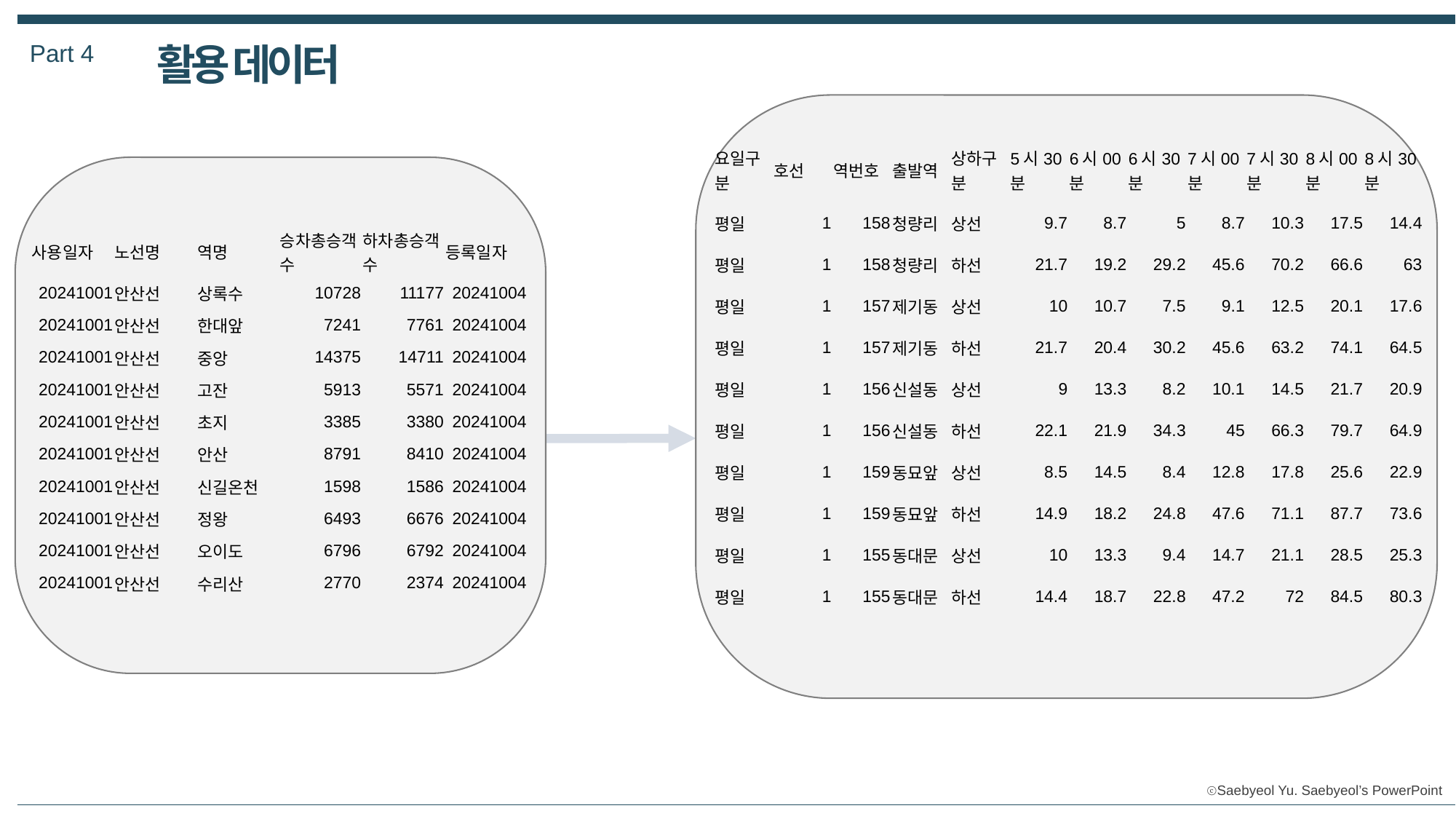

Part 4
활용 데이터

| 요일구분 | 호선 | 역번호 | 출발역 | 상하구분 | 5시30분 | 6시00분 | 6시30분 | 7시00분 | 7시30분 | 8시00분 | 8시30분 |
| --- | --- | --- | --- | --- | --- | --- | --- | --- | --- | --- | --- |
| 평일 | 1 | 158 | 청량리 | 상선 | 9.7 | 8.7 | 5 | 8.7 | 10.3 | 17.5 | 14.4 |
| 평일 | 1 | 158 | 청량리 | 하선 | 21.7 | 19.2 | 29.2 | 45.6 | 70.2 | 66.6 | 63 |
| 평일 | 1 | 157 | 제기동 | 상선 | 10 | 10.7 | 7.5 | 9.1 | 12.5 | 20.1 | 17.6 |
| 평일 | 1 | 157 | 제기동 | 하선 | 21.7 | 20.4 | 30.2 | 45.6 | 63.2 | 74.1 | 64.5 |
| 평일 | 1 | 156 | 신설동 | 상선 | 9 | 13.3 | 8.2 | 10.1 | 14.5 | 21.7 | 20.9 |
| 평일 | 1 | 156 | 신설동 | 하선 | 22.1 | 21.9 | 34.3 | 45 | 66.3 | 79.7 | 64.9 |
| 평일 | 1 | 159 | 동묘앞 | 상선 | 8.5 | 14.5 | 8.4 | 12.8 | 17.8 | 25.6 | 22.9 |
| 평일 | 1 | 159 | 동묘앞 | 하선 | 14.9 | 18.2 | 24.8 | 47.6 | 71.1 | 87.7 | 73.6 |
| 평일 | 1 | 155 | 동대문 | 상선 | 10 | 13.3 | 9.4 | 14.7 | 21.1 | 28.5 | 25.3 |
| 평일 | 1 | 155 | 동대문 | 하선 | 14.4 | 18.7 | 22.8 | 47.2 | 72 | 84.5 | 80.3 |

| 사용일자 | 노선명 | 역명 | 승차총승객수 | 하차총승객수 | 등록일자 |
| --- | --- | --- | --- | --- | --- |
| 20241001 | 안산선 | 상록수 | 10728 | 11177 | 20241004 |
| 20241001 | 안산선 | 한대앞 | 7241 | 7761 | 20241004 |
| 20241001 | 안산선 | 중앙 | 14375 | 14711 | 20241004 |
| 20241001 | 안산선 | 고잔 | 5913 | 5571 | 20241004 |
| 20241001 | 안산선 | 초지 | 3385 | 3380 | 20241004 |
| 20241001 | 안산선 | 안산 | 8791 | 8410 | 20241004 |
| 20241001 | 안산선 | 신길온천 | 1598 | 1586 | 20241004 |
| 20241001 | 안산선 | 정왕 | 6493 | 6676 | 20241004 |
| 20241001 | 안산선 | 오이도 | 6796 | 6792 | 20241004 |
| 20241001 | 안산선 | 수리산 | 2770 | 2374 | 20241004 |